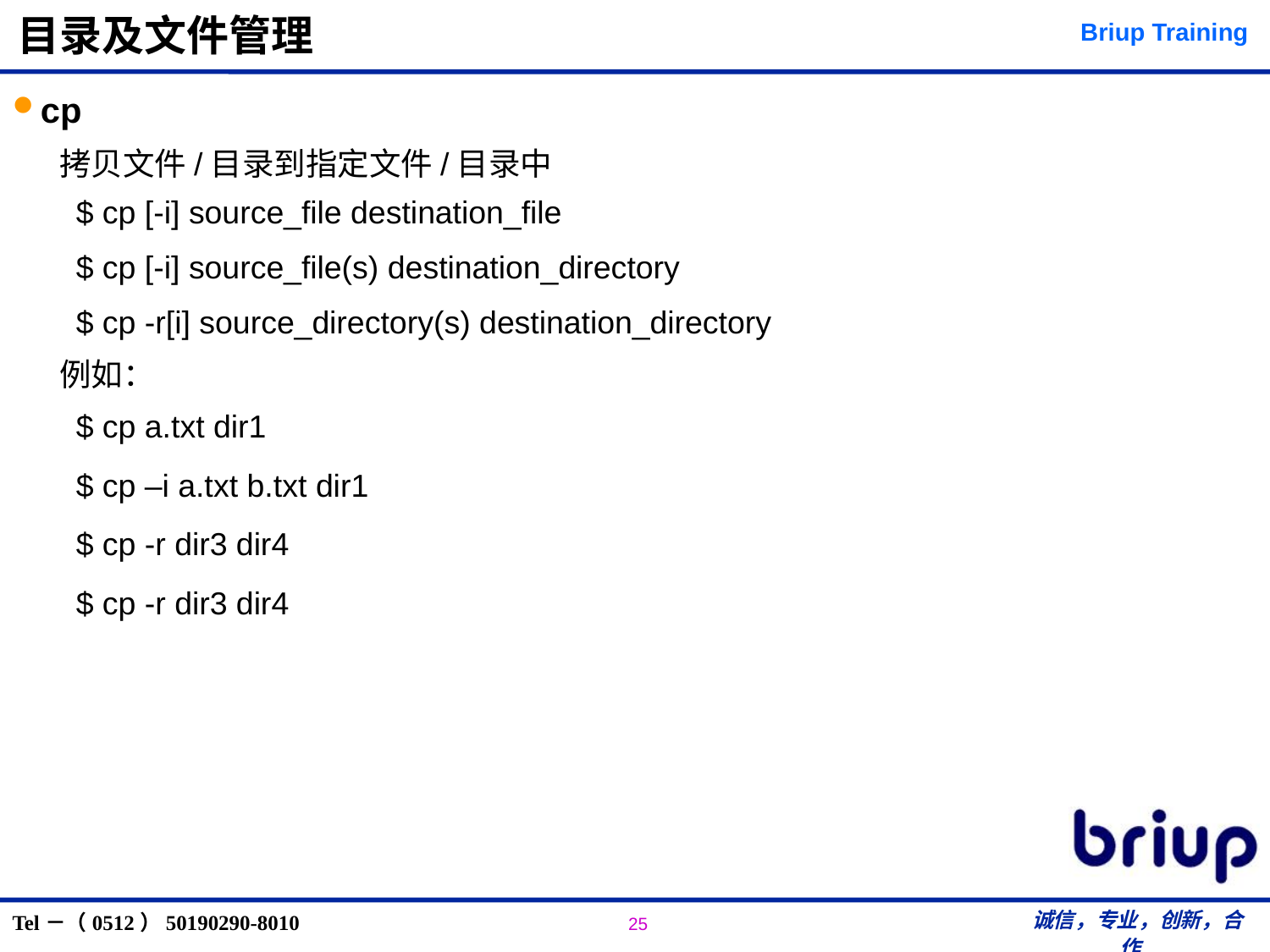

# 目录及文件管理
cp
拷贝文件/目录到指定文件/目录中
$ cp [-i] source_file destination_file
$ cp [-i] source_file(s) destination_directory
$ cp -r[i] source_directory(s) destination_directory
例如：
$ cp a.txt dir1
$ cp –i a.txt b.txt dir1
$ cp -r dir3 dir4
$ cp -r dir3 dir4